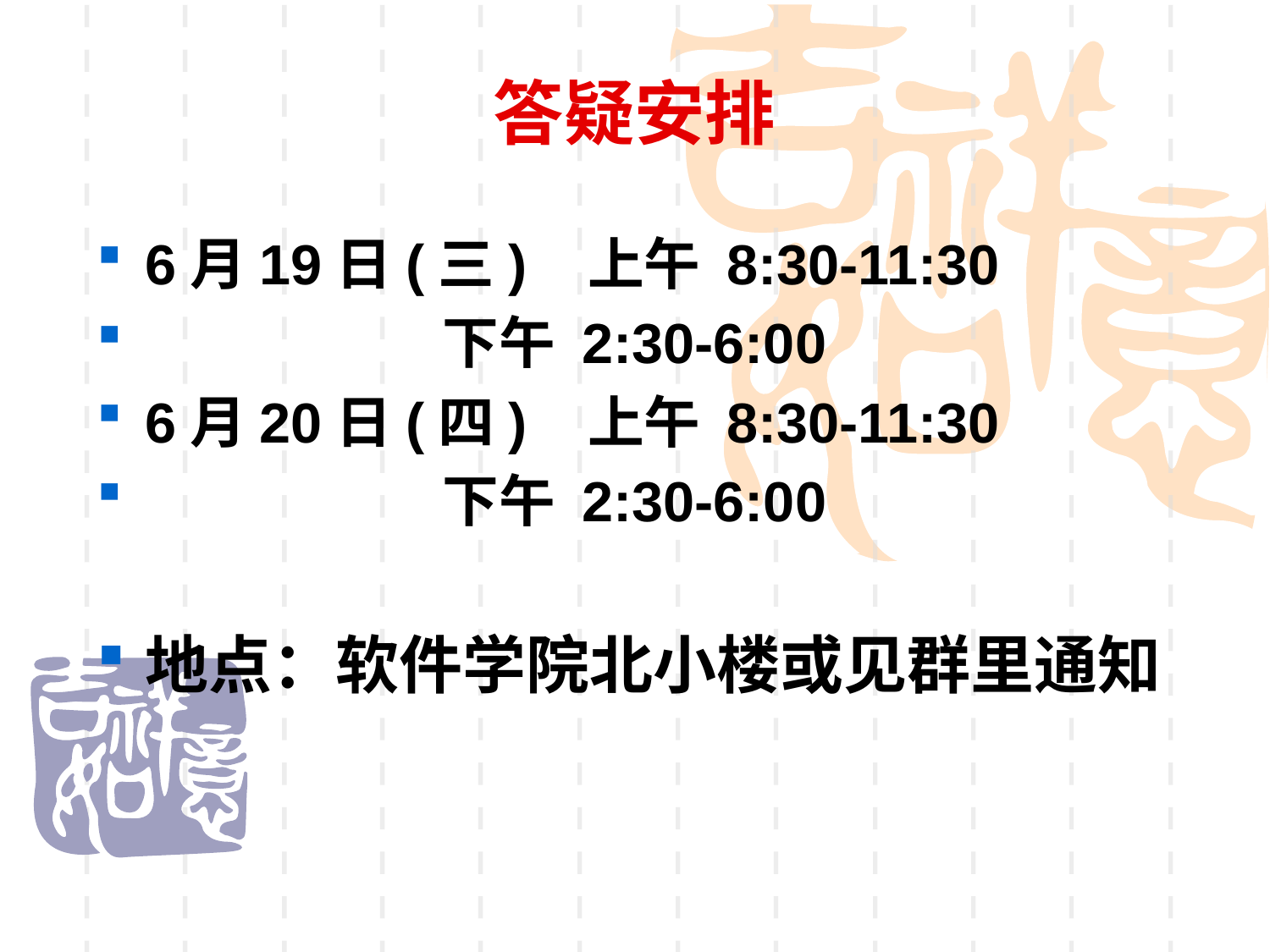

# 答疑安排
6月19日(三)   上午 8:30-11:30
                      下午 2:30-6:00
6月20日(四)   上午 8:30-11:30
                      下午 2:30-6:00

地点：软件学院北小楼或见群里通知